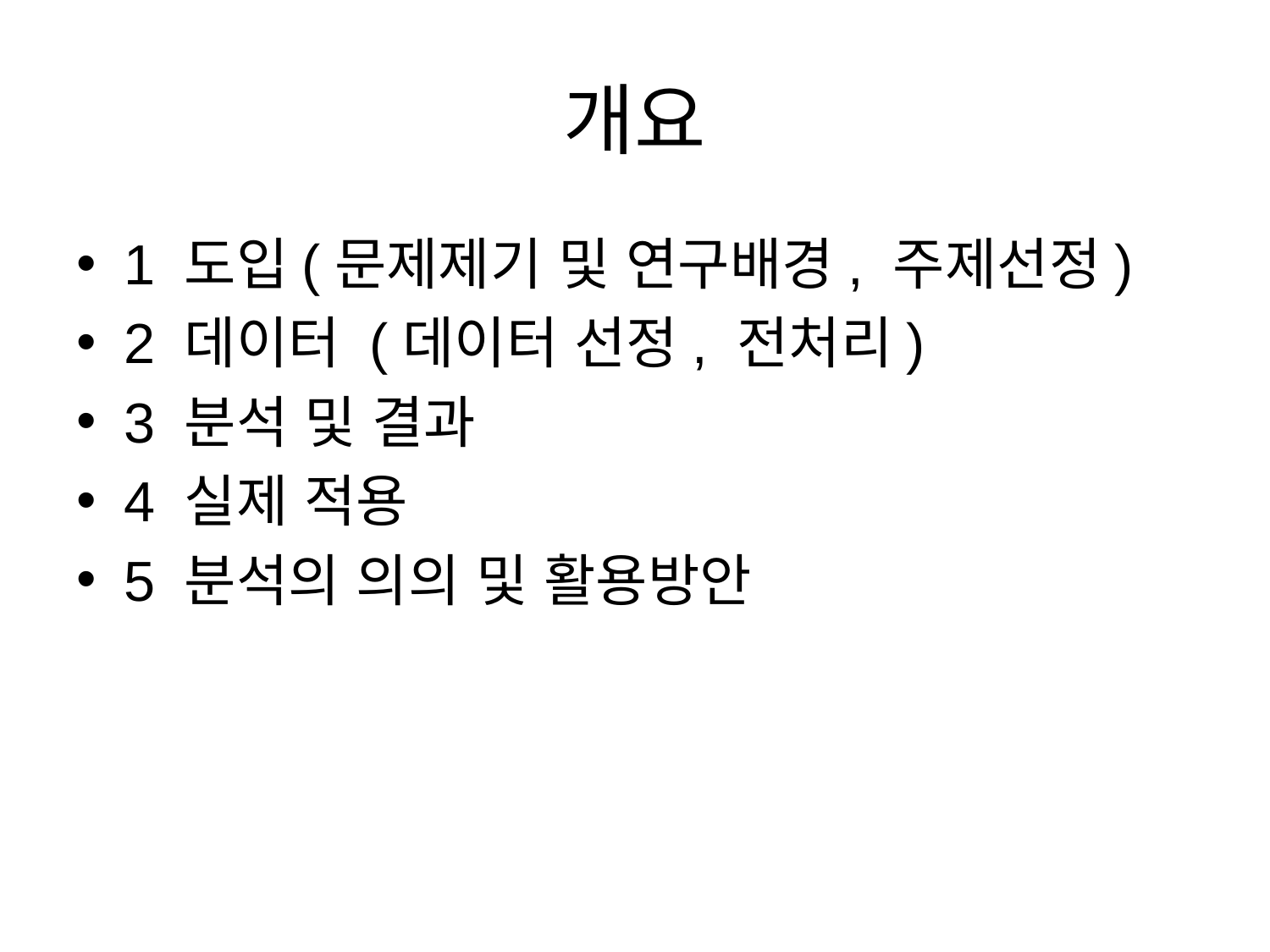

# 개요
1 도입(문제제기 및 연구배경, 주제선정)
2 데이터 (데이터 선정, 전처리)
3 분석 및 결과
4 실제 적용
5 분석의 의의 및 활용방안